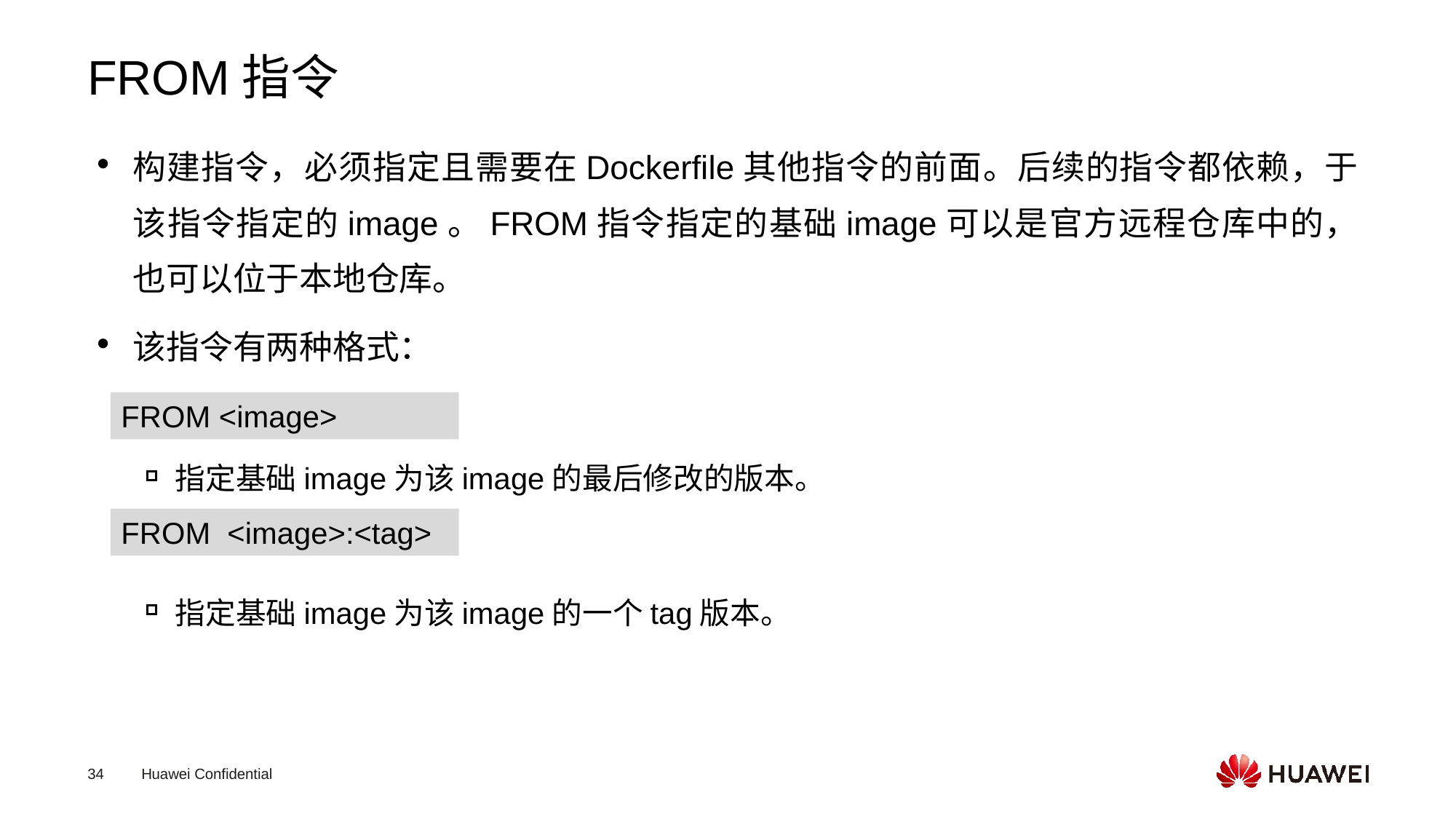

# FROM指令
构建指令，必须指定且需要在Dockerfile其他指令的前面。后续的指令都依赖，于该指令指定的image。FROM指令指定的基础image可以是官方远程仓库中的，也可以位于本地仓库。
该指令有两种格式：

指定基础image为该image的最后修改的版本。

指定基础image为该image的一个tag版本。

FROM <image>
FROM  <image>:<tag>